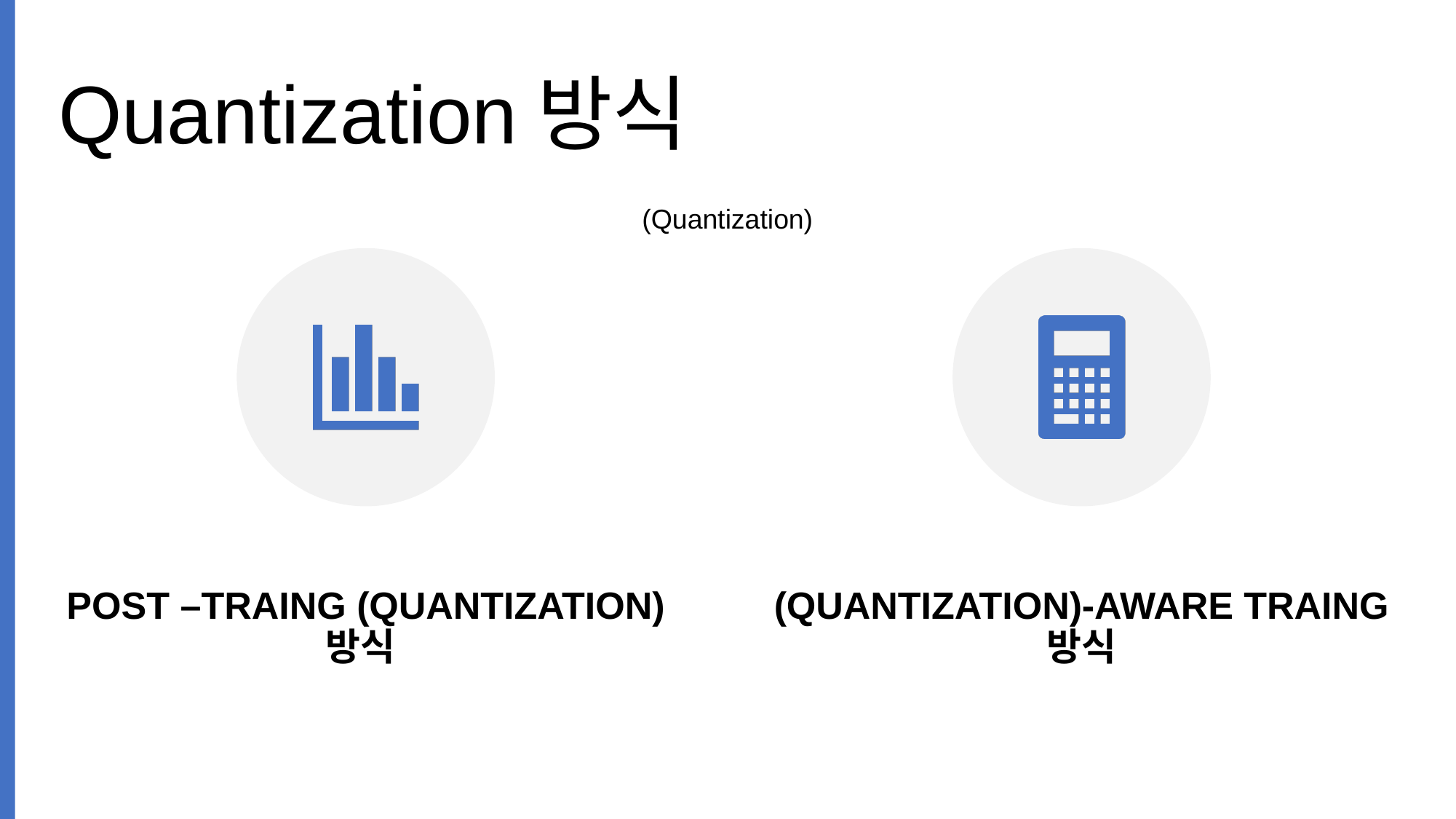

# Quantization방식
(Quantization)
Post –traing (Quantization) 방식
(Quantization)-Aware traing 방식